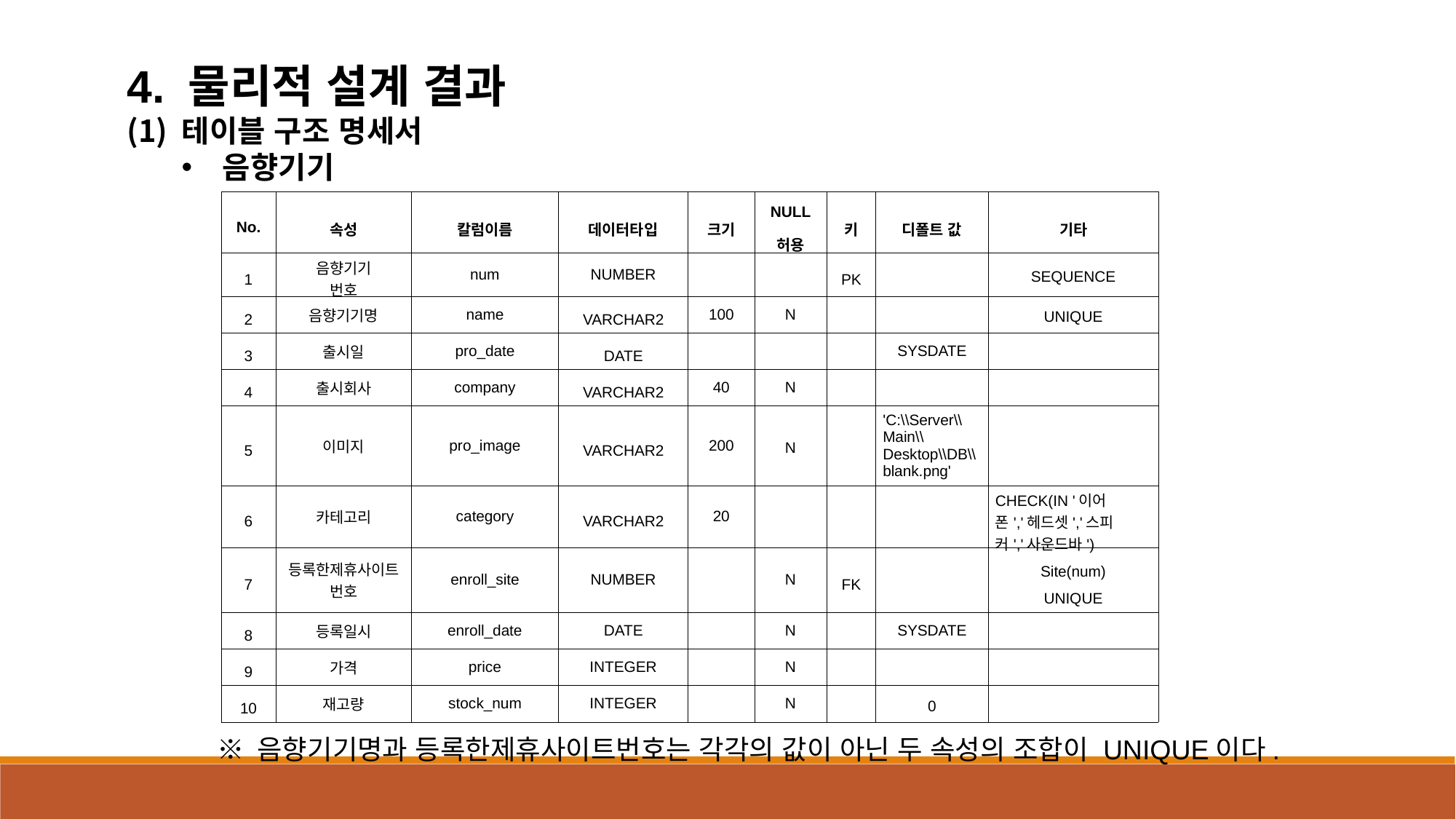

4. 물리적 설계 결과
테이블 구조 명세서
음향기기
| No. | 속성 | 칼럼이름 | 데이터타입 | 크기 | NULL 허용 | 키 | 디폴트 값 | 기타 |
| --- | --- | --- | --- | --- | --- | --- | --- | --- |
| 1 | 음향기기 번호 | num | NUMBER |  |  | PK |  | SEQUENCE |
| 2 | 음향기기명 | name | VARCHAR2 | 100 | N |  |  | UNIQUE |
| 3 | 출시일 | pro\_date | DATE |  |  |  | SYSDATE |  |
| 4 | 출시회사 | company | VARCHAR2 | 40 | N |  |  |  |
| 5 | 이미지 | pro\_image | VARCHAR2 | 200 | N |  | 'C:\\Server\\Main\\Desktop\\DB\\blank.png' |  |
| 6 | 카테고리 | category | VARCHAR2 | 20 |  |  |  | CHECK(IN '이어폰','헤드셋','스피커','사운드바') |
| 7 | 등록한제휴사이트번호 | enroll\_site | NUMBER |  | N | FK |  | Site(num) UNIQUE |
| 8 | 등록일시 | enroll\_date | DATE |  | N |  | SYSDATE |  |
| 9 | 가격 | price | INTEGER |  | N |  |  |  |
| 10 | 재고량 | stock\_num | INTEGER |  | N |  | 0 |  |

※ 음향기기명과 등록한제휴사이트번호는 각각의 값이 아닌 두 속성의 조합이 UNIQUE이다.